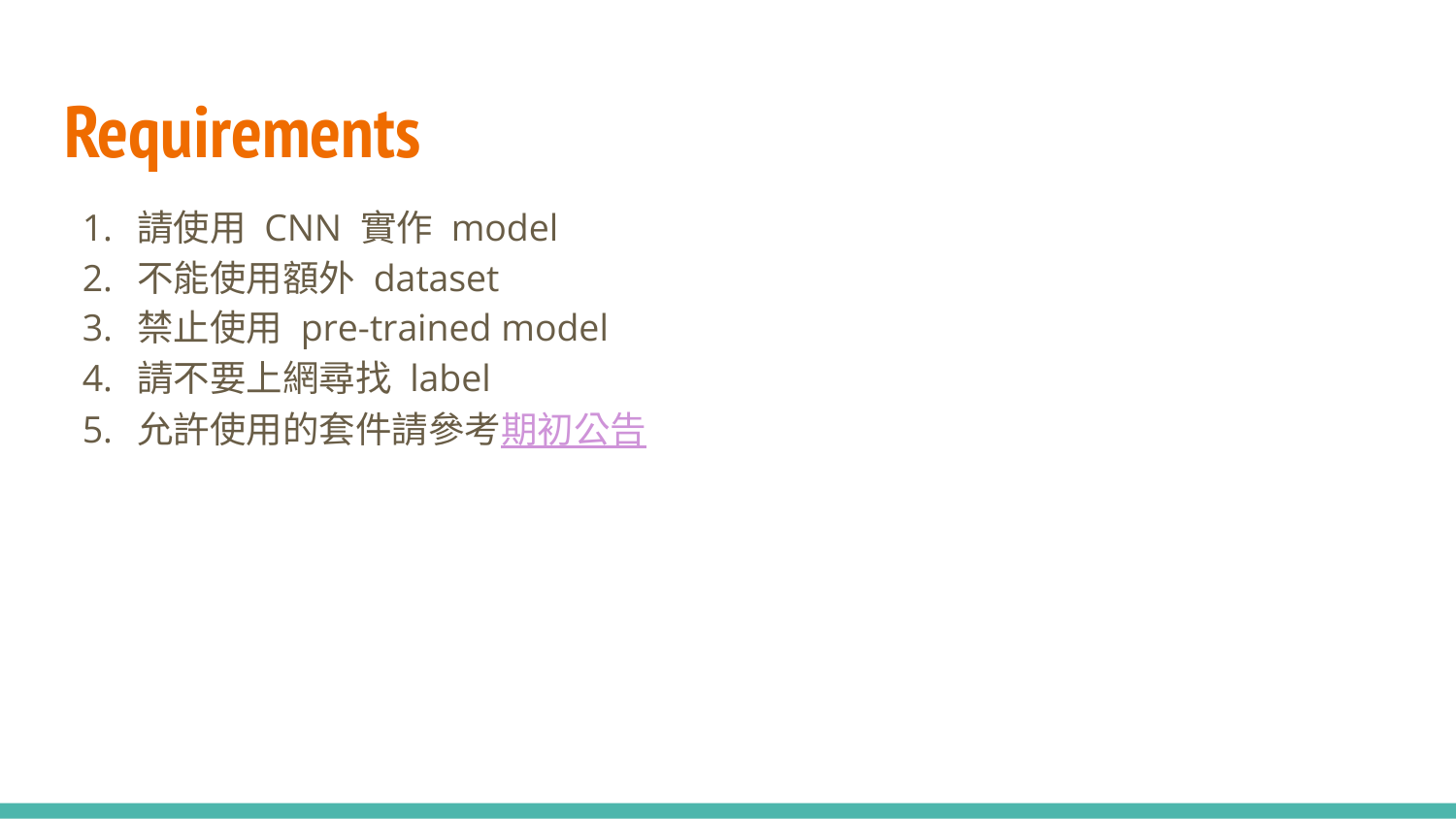

# Requirements
請使用 CNN 實作 model
不能使用額外 dataset
禁止使用 pre-trained model
請不要上網尋找 label
允許使用的套件請參考期初公告